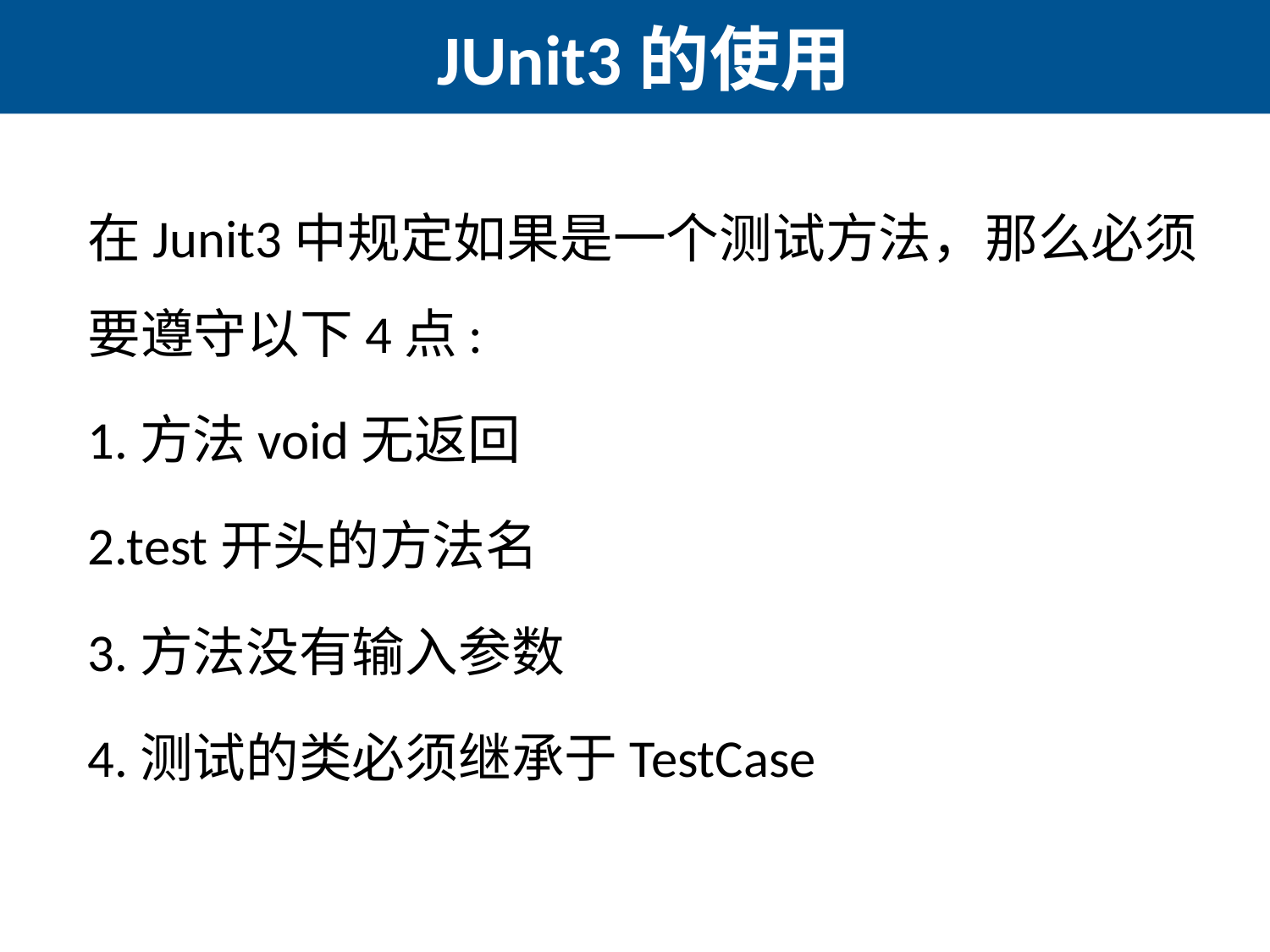

# JUnit3的使用
在Junit3中规定如果是一个测试方法，那么必须要遵守以下4点:
1.方法void无返回
2.test开头的方法名
3.方法没有输入参数
4.测试的类必须继承于TestCase